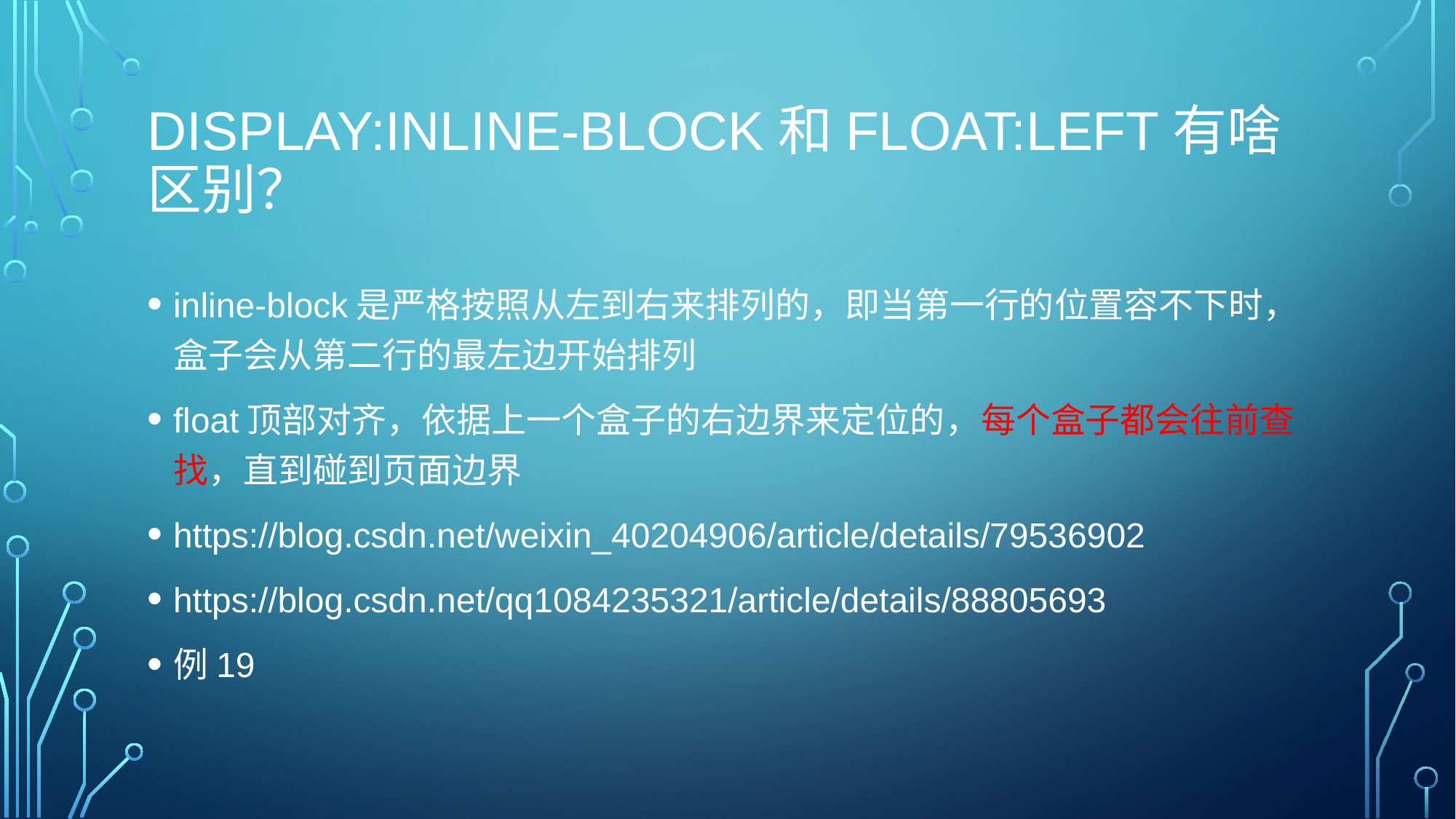

# Display:inline-block和float:left有啥区别？
inline-block是严格按照从左到右来排列的，即当第一行的位置容不下时，盒子会从第二行的最左边开始排列
float顶部对齐，依据上一个盒子的右边界来定位的，每个盒子都会往前查找，直到碰到页面边界
https://blog.csdn.net/weixin_40204906/article/details/79536902
https://blog.csdn.net/qq1084235321/article/details/88805693
例19